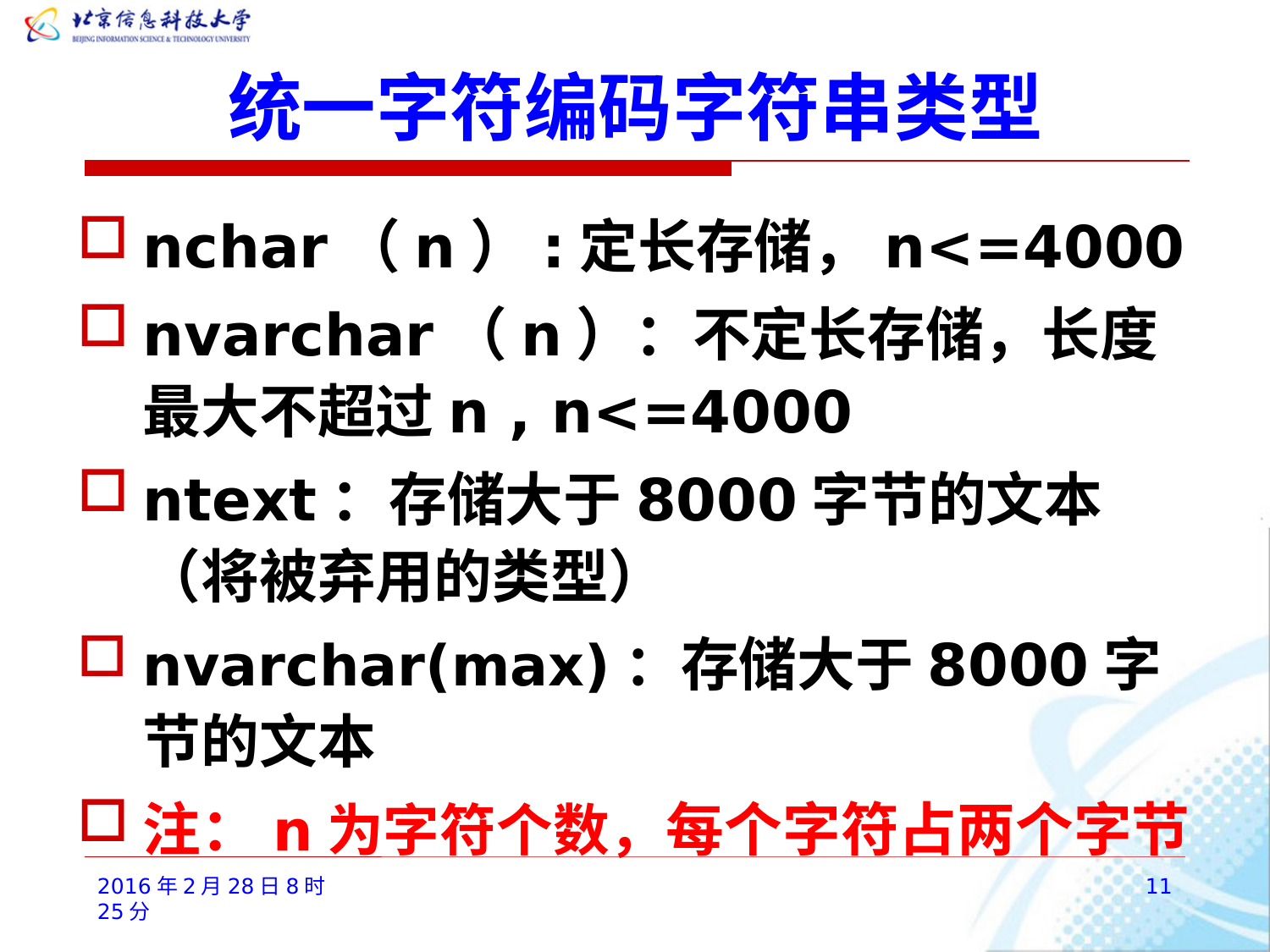

# 统一字符编码字符串类型
nchar（n）:定长存储，n<=4000
nvarchar（n）：不定长存储，长度最大不超过n , n<=4000
ntext：存储大于8000字节的文本（将被弃用的类型）
nvarchar(max)：存储大于8000字节的文本
注：n为字符个数，每个字符占两个字节
2016年2月28日8时25分
11